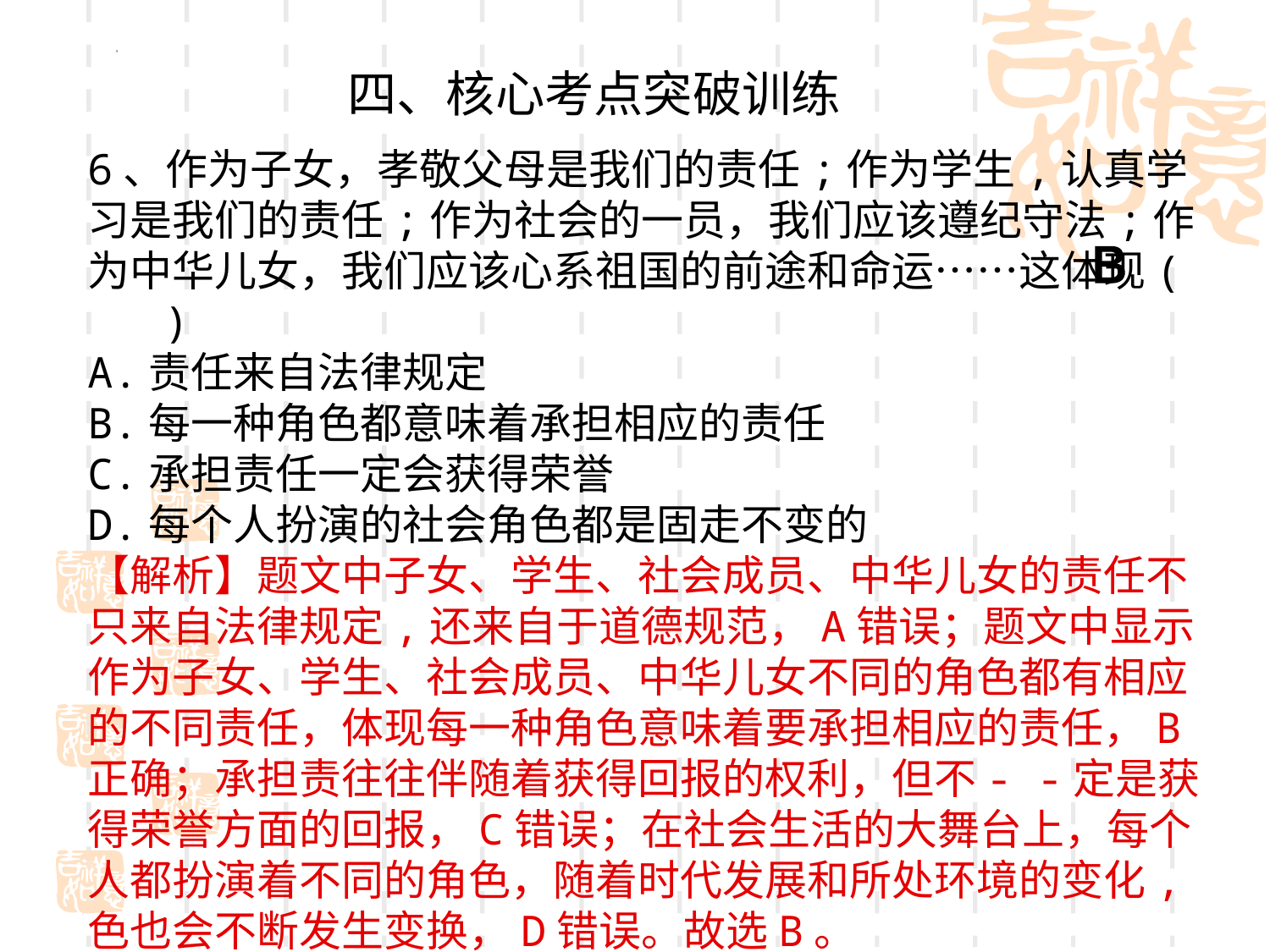

四、核心考点突破训练
6、作为子女，孝敬父母是我们的责任;作为学生,认真学习是我们的责任;作为社会的一员，我们应该遵纪守法;作为中华儿女，我们应该心系祖国的前途和命运……这体现(    )
A.责任来自法律规定
B.每一种角色都意味着承担相应的责任
C.承担责任一定会获得荣誉
D.每个人扮演的社会角色都是固走不变的
【解析】题文中子女、学生、社会成员、中华儿女的责任不只来自法律规定,还来自于道德规范，A错误；题文中显示作为子女、学生、社会成员、中华儿女不同的角色都有相应的不同责任，体现每一种角色意味着要承担相应的责任，B正确；承担责往往伴随着获得回报的权利，但不- -定是获得荣誉方面的回报，C错误；在社会生活的大舞台上，每个人都扮演着不同的角色，随着时代发展和所处环境的变化,色也会不断发生变换，D错误。故选B。
B